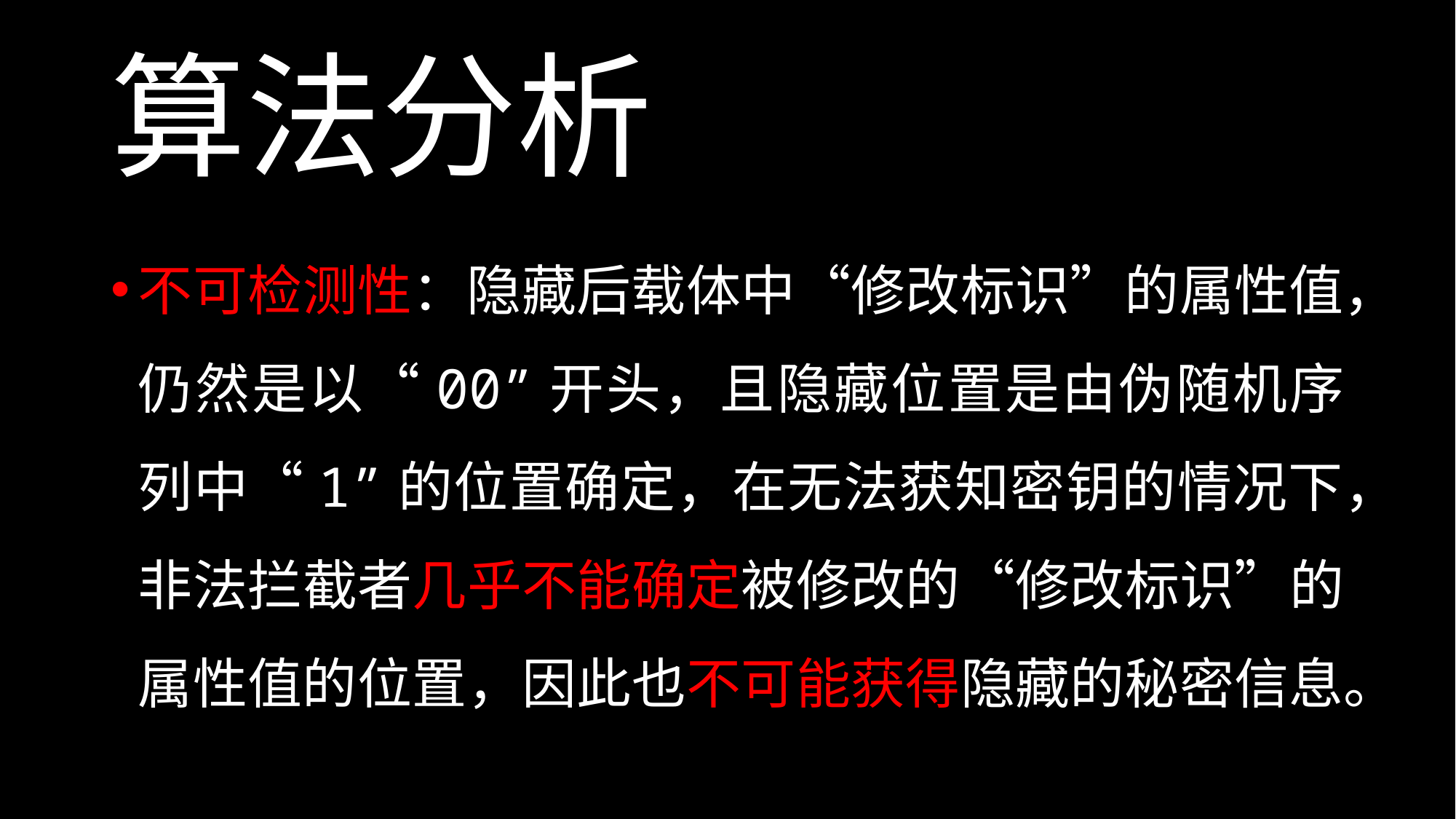

# 算法分析
不可检测性：隐藏后载体中“修改标识”的属性值，仍然是以“00”开头，且隐藏位置是由伪随机序列中“1”的位置确定，在无法获知密钥的情况下，非法拦截者几乎不能确定被修改的“修改标识”的属性值的位置，因此也不可能获得隐藏的秘密信息。